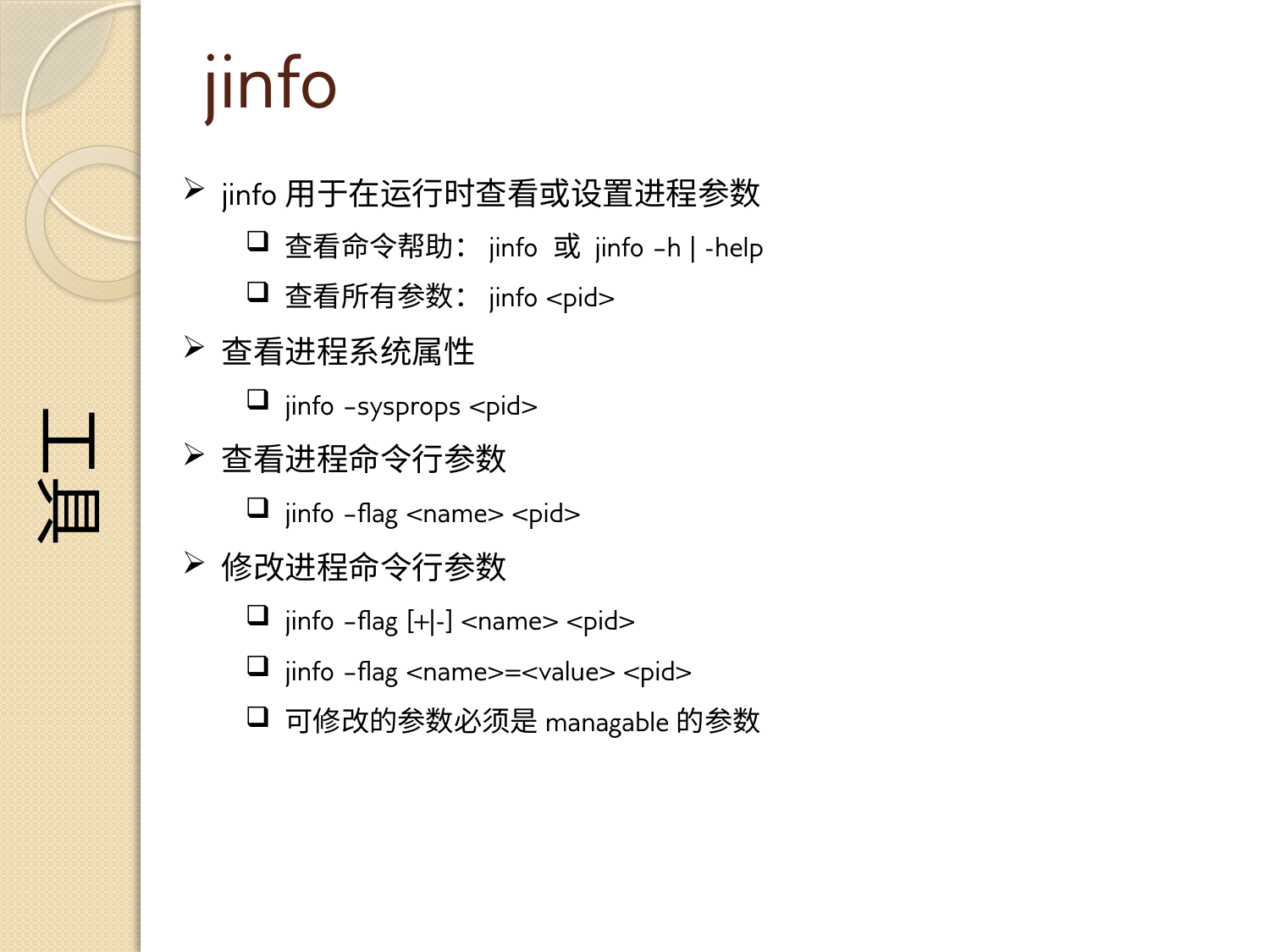

工具
# jinfo
jinfo用于在运行时查看或设置进程参数
查看命令帮助：jinfo 或 jinfo –h | -help
查看所有参数：jinfo <pid>
查看进程系统属性
jinfo –sysprops <pid>
查看进程命令行参数
jinfo –flag <name> <pid>
修改进程命令行参数
jinfo –flag [+|-] <name> <pid>
jinfo –flag <name>=<value> <pid>
可修改的参数必须是managable的参数